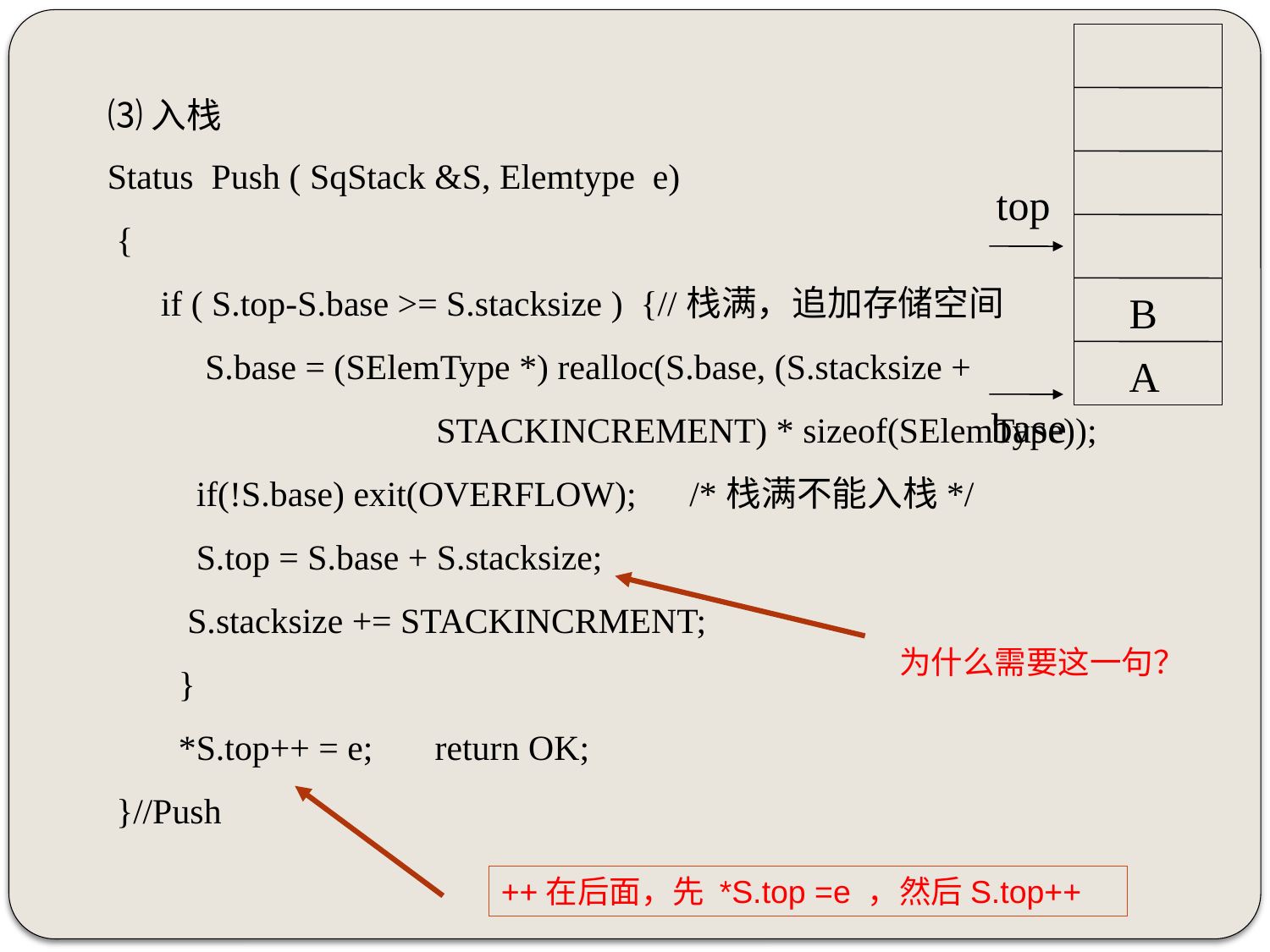

Status  Push ( SqStack &S, Elemtype  e)
 {
      if ( S.top-S.base >= S.stacksize )  {//栈满，追加存储空间
           S.base = (SElemType *) realloc(S.base, (S.stacksize +
                                     STACKINCREMENT) * sizeof(SElemType));
          if(!S.base) exit(OVERFLOW);      /*栈满不能入栈*/
          S.top = S.base + S.stacksize;
         S.stacksize += STACKINCRMENT;
        }
        *S.top++ = e;       return OK;
 }//Push
⑶入栈
top

B
A
base

为什么需要这一句？
++在后面，先 *S.top =e ，然后S.top++